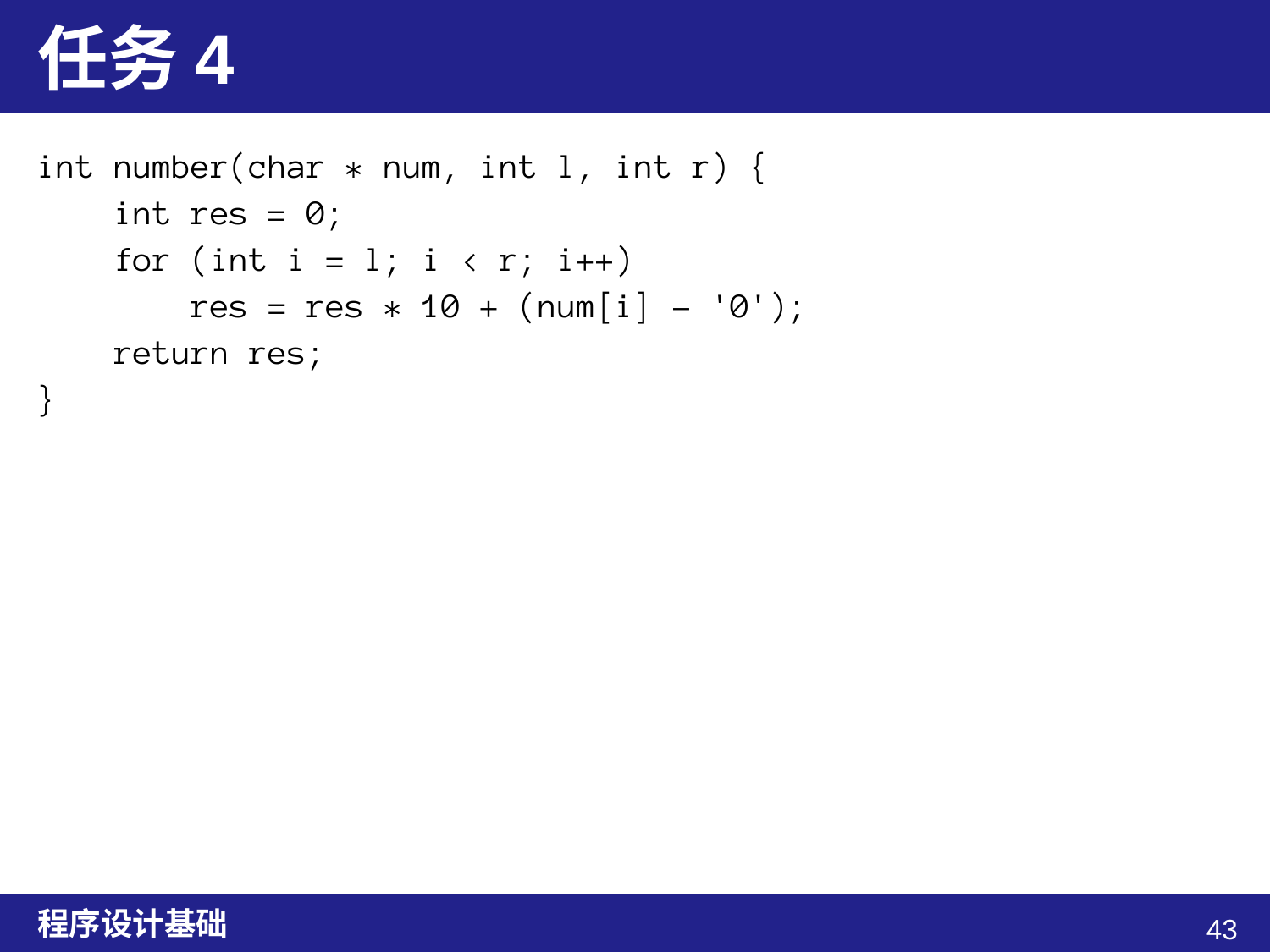

# 任务4
int number(char * num, int l, int r) {
    int res = 0;
    for (int i = l; i < r; i++)
        res = res * 10 + (num[i] - '0');
    return res;
}